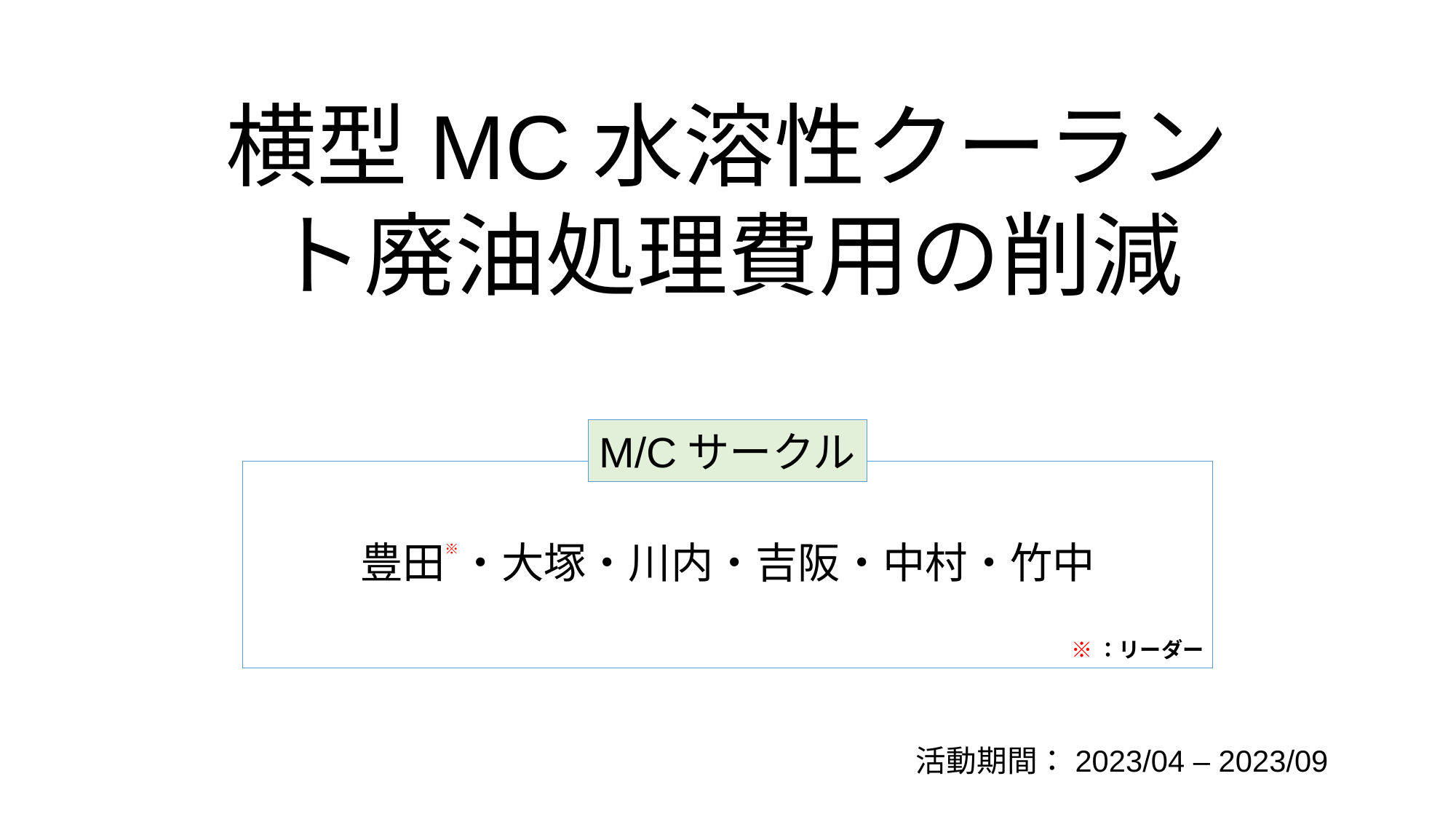

# 横型MC水溶性クーラント廃油処理費用の削減
M/Cサークル
豊田※・大塚・川内・吉阪・中村・竹中
※：リーダー
活動期間：2023/04 – 2023/09